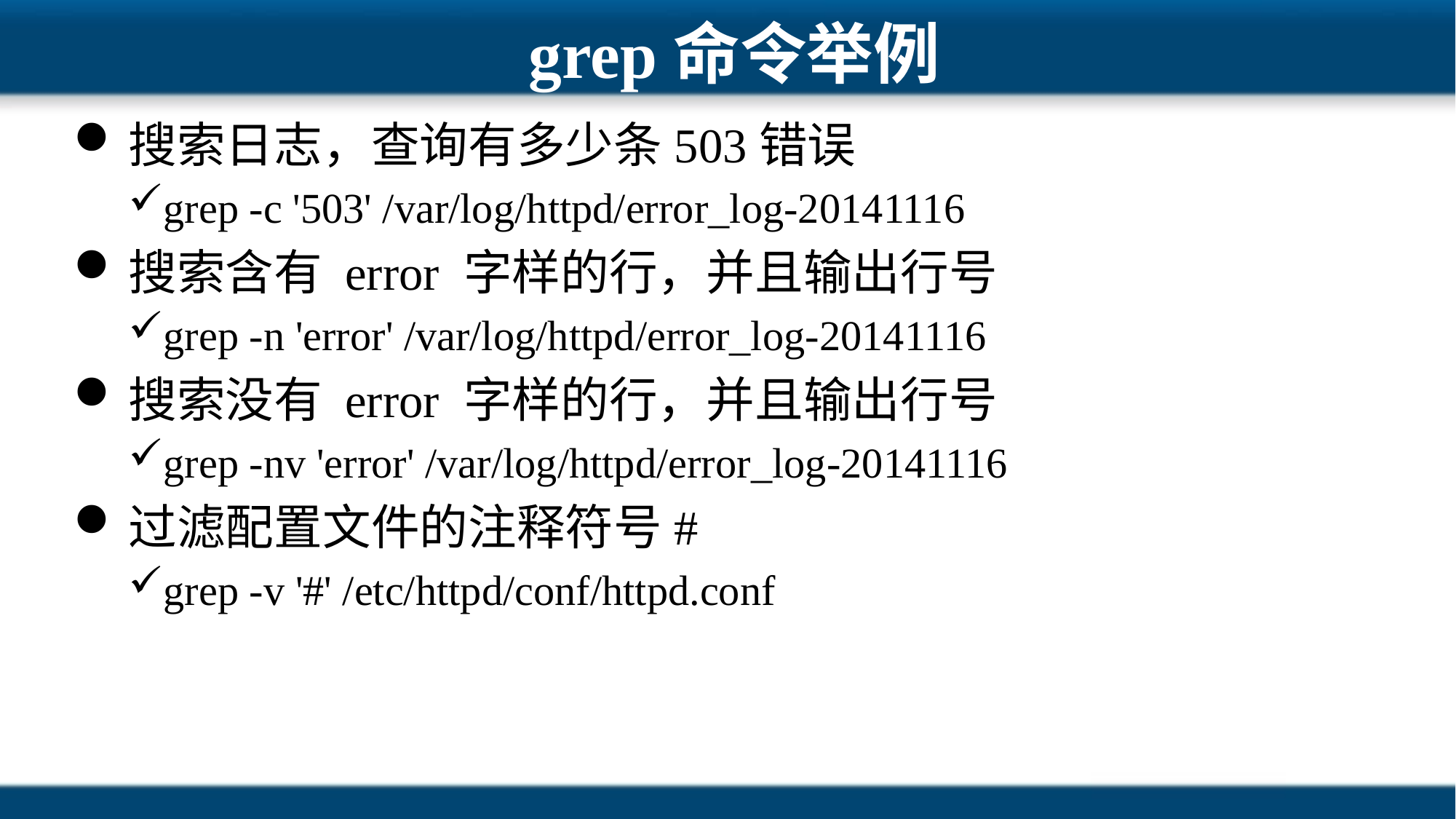

# grep命令举例
搜索日志，查询有多少条503错误
grep -c '503' /var/log/httpd/error_log-20141116
搜索含有 error 字样的行，并且输出行号
grep -n 'error' /var/log/httpd/error_log-20141116
搜索没有 error 字样的行，并且输出行号
grep -nv 'error' /var/log/httpd/error_log-20141116
过滤配置文件的注释符号#
grep -v '#' /etc/httpd/conf/httpd.conf